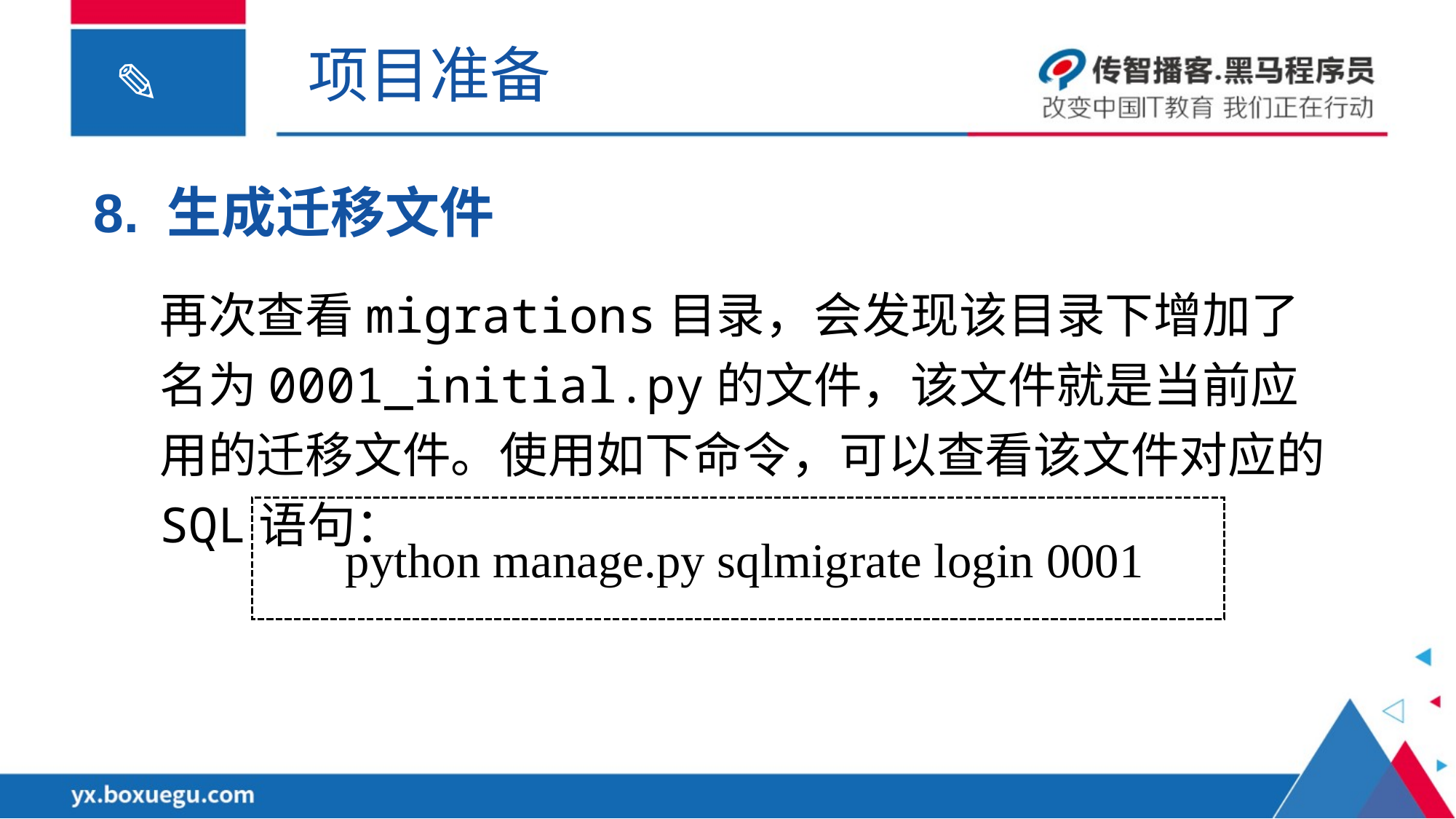

项目准备
8. 生成迁移文件
再次查看migrations目录，会发现该目录下增加了名为0001_initial.py的文件，该文件就是当前应用的迁移文件。使用如下命令，可以查看该文件对应的SQL语句：

python manage.py sqlmigrate login 0001